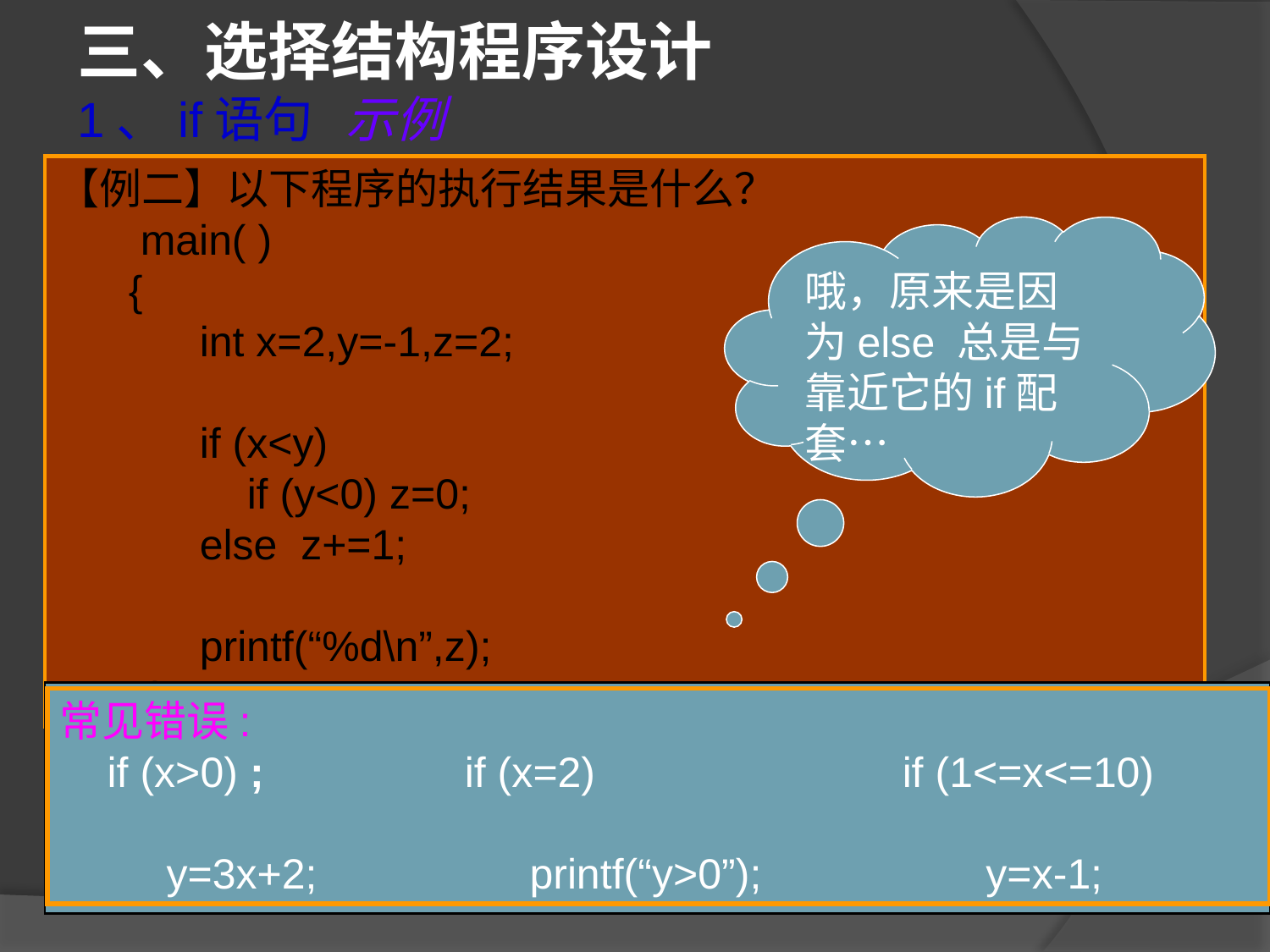

三、选择结构程序设计
1、if语句   示例
【例二】以下程序的执行结果是什么？
       main( )
      {
            int x=2,y=-1,z=2;

            if (x<y)
                if (y<0) z=0;
            else  z+=1;

            printf(“%d\n”,z);
        }
哦，原来是因为else 总是与靠近它的if配套…
匹配规则：在嵌套的if-else语句中，else子句总是与上面的、离它最近的、且在同一复合语句中还没有配对的if子语配对。
/*结果是2*/
常见错误:
    if (x>0) ;                 if (x=2)                          if (1<=x<=10)
         y=3x+2;                  printf(“y>0”);                   y=x-1;